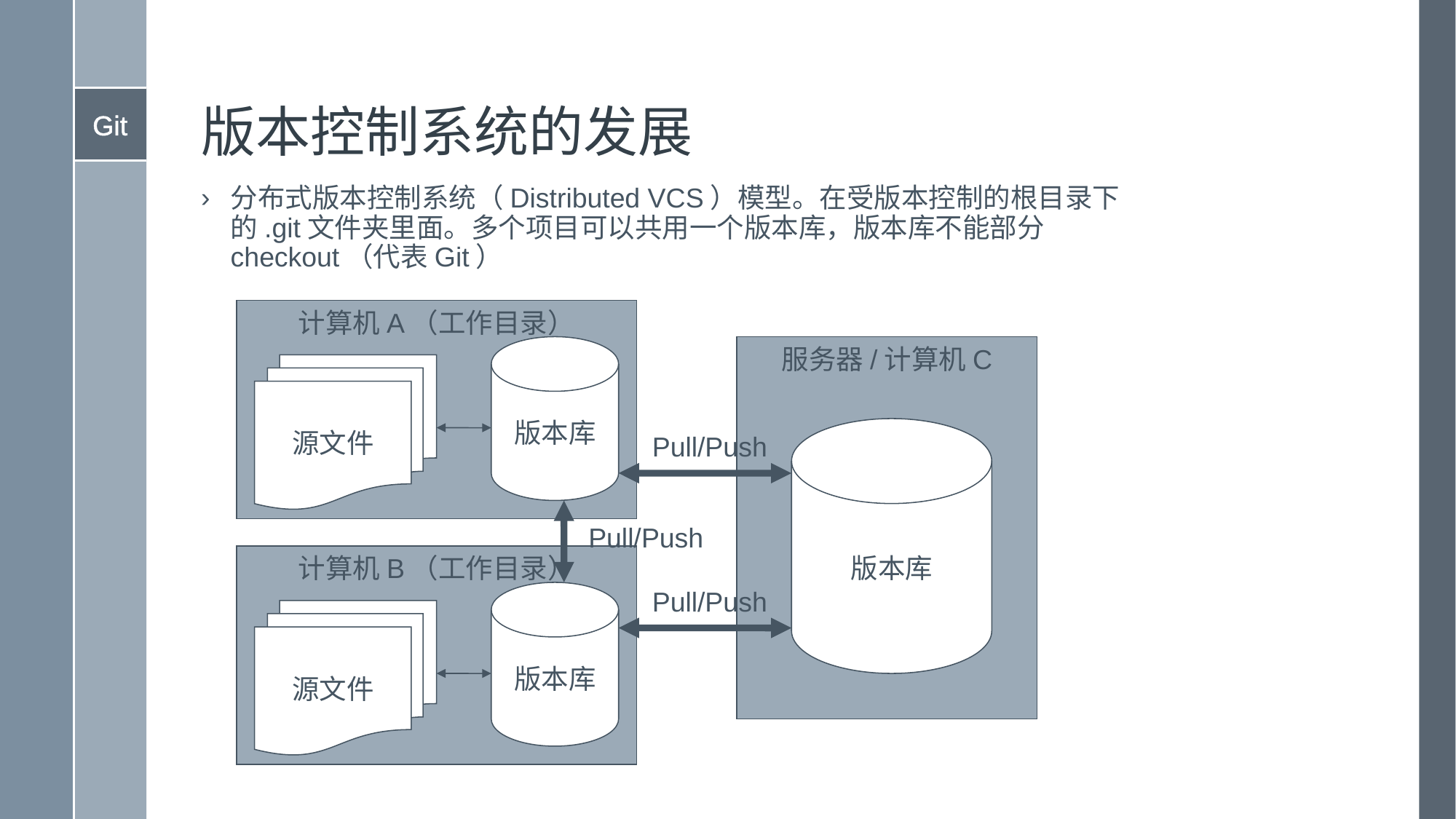

# 版本控制系统的发展
分布式版本控制系统（Distributed VCS）模型。在受版本控制的根目录下的.git文件夹里面。多个项目可以共用一个版本库，版本库不能部分checkout（代表Git）
计算机A（工作目录）
版本库
服务器/计算机C
源文件
版本库

Pull/Push

Pull/Push
计算机B（工作目录）
版本库
Pull/Push
源文件